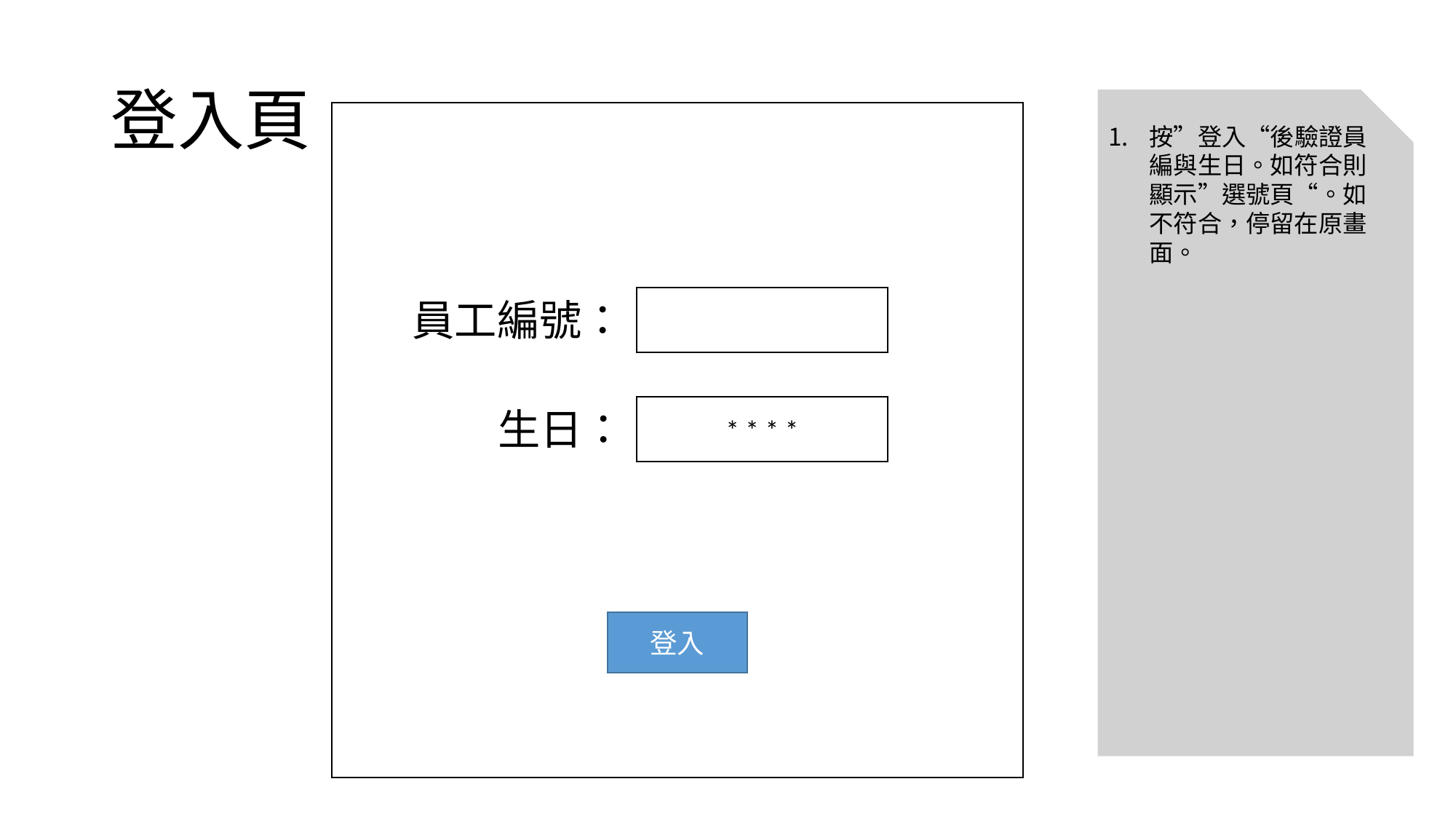

# 登入頁
按”登入“後驗證員編與生日。如符合則顯示”選號頁“。如不符合，停留在原畫面。

員工編號：

生日：
* * * *
登入